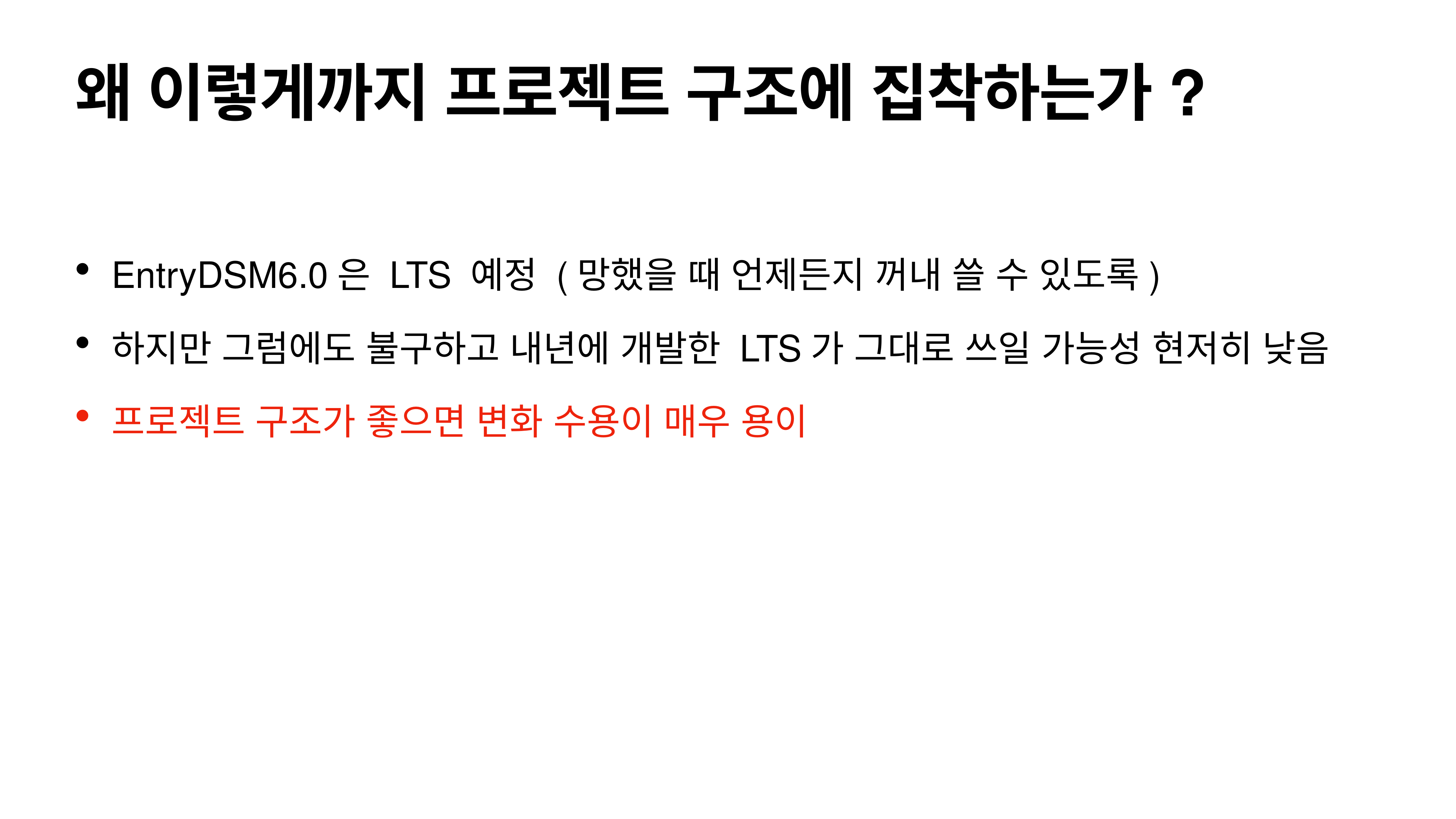

# 왜 이렇게까지 프로젝트 구조에 집착하는가?
EntryDSM6.0은 LTS 예정 (망했을 때 언제든지 꺼내 쓸 수 있도록)
하지만 그럼에도 불구하고 내년에 개발한 LTS가 그대로 쓰일 가능성 현저히 낮음
프로젝트 구조가 좋으면 변화 수용이 매우 용이